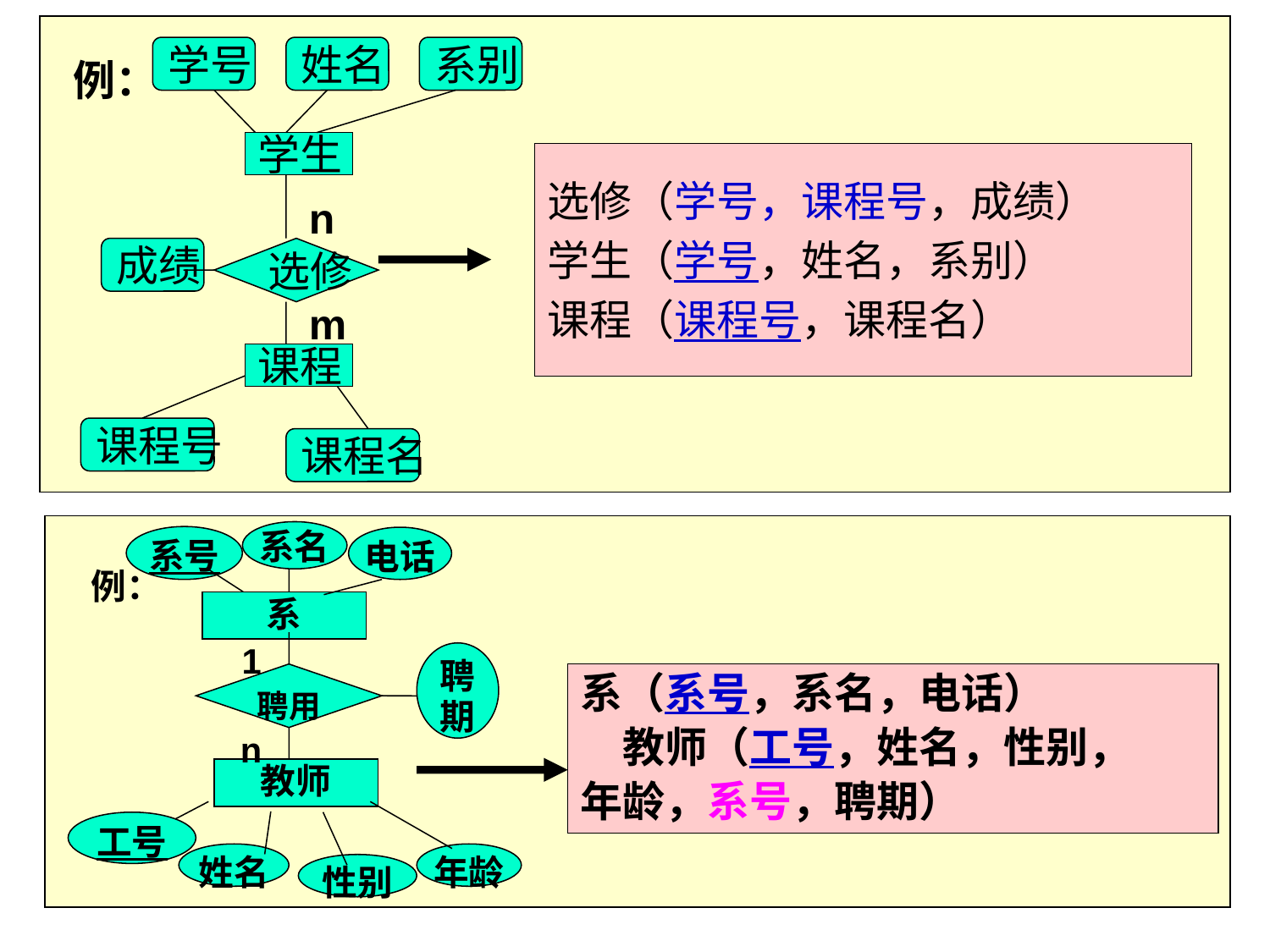

学号
姓名
系别

学生

n
成绩
选修

m

课程

课程号
课程名
例：

选修（学号，课程号，成绩）
学生（学号，姓名，系别）
课程（课程号，课程名）

系名
系号
电话
例：

系

1
聘期
聘用
系（系号，系名，电话）
　教师（工号，姓名，性别，
年龄，系号，聘期）

n

教师

工号

姓名
年龄
性别